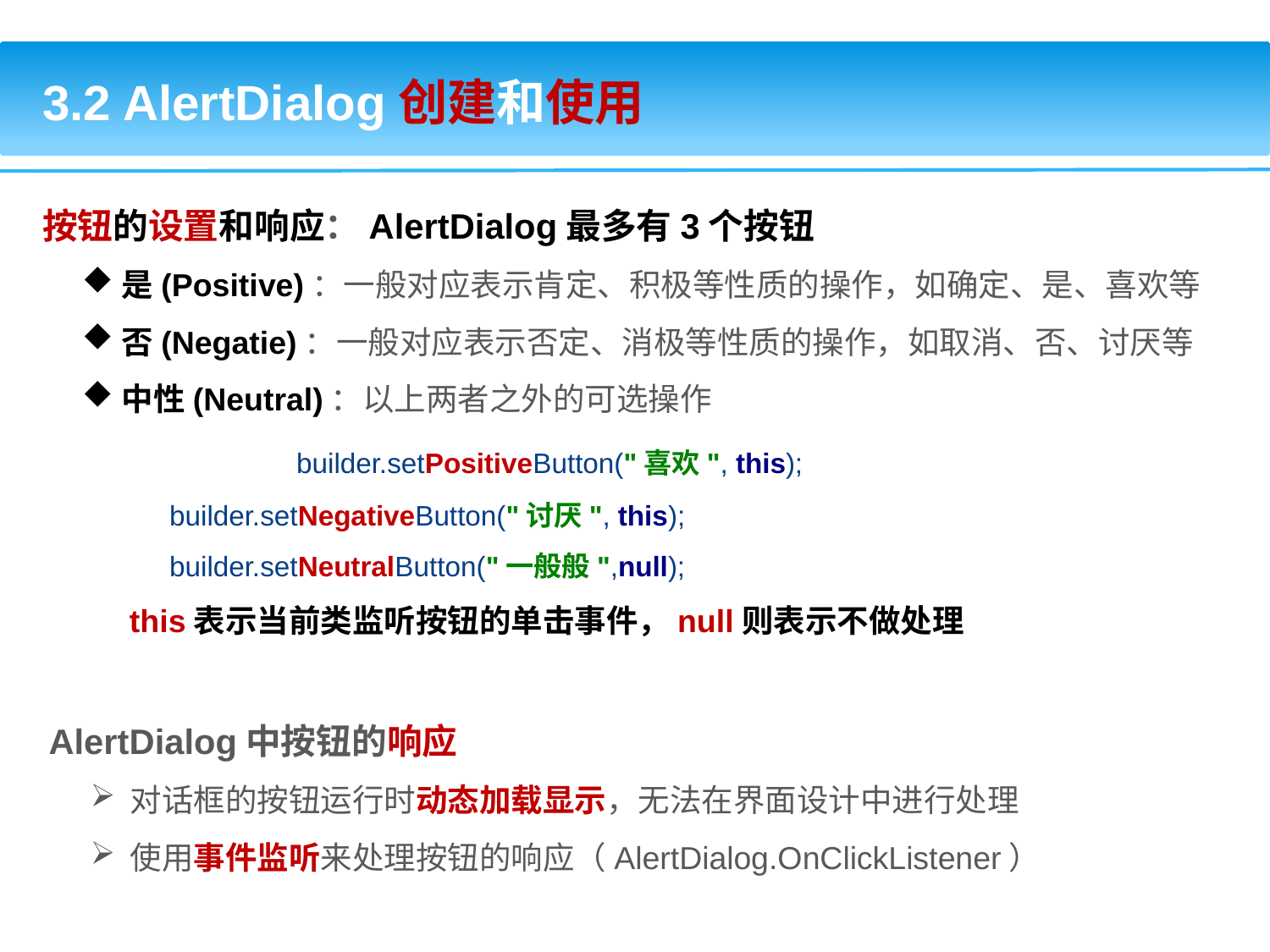

3.2 AlertDialog创建和使用
按钮的设置和响应：AlertDialog最多有3个按钮
是(Positive)：一般对应表示肯定、积极等性质的操作，如确定、是、喜欢等
否(Negatie)：一般对应表示否定、消极等性质的操作，如取消、否、讨厌等
中性(Neutral)：以上两者之外的可选操作
		builder.setPositiveButton("喜欢", this);					builder.setNegativeButton("讨厌", this);					builder.setNeutralButton("一般般",null);
this表示当前类监听按钮的单击事件，null则表示不做处理

AlertDialog中按钮的响应
对话框的按钮运行时动态加载显示，无法在界面设计中进行处理
使用事件监听来处理按钮的响应（AlertDialog.OnClickListener）